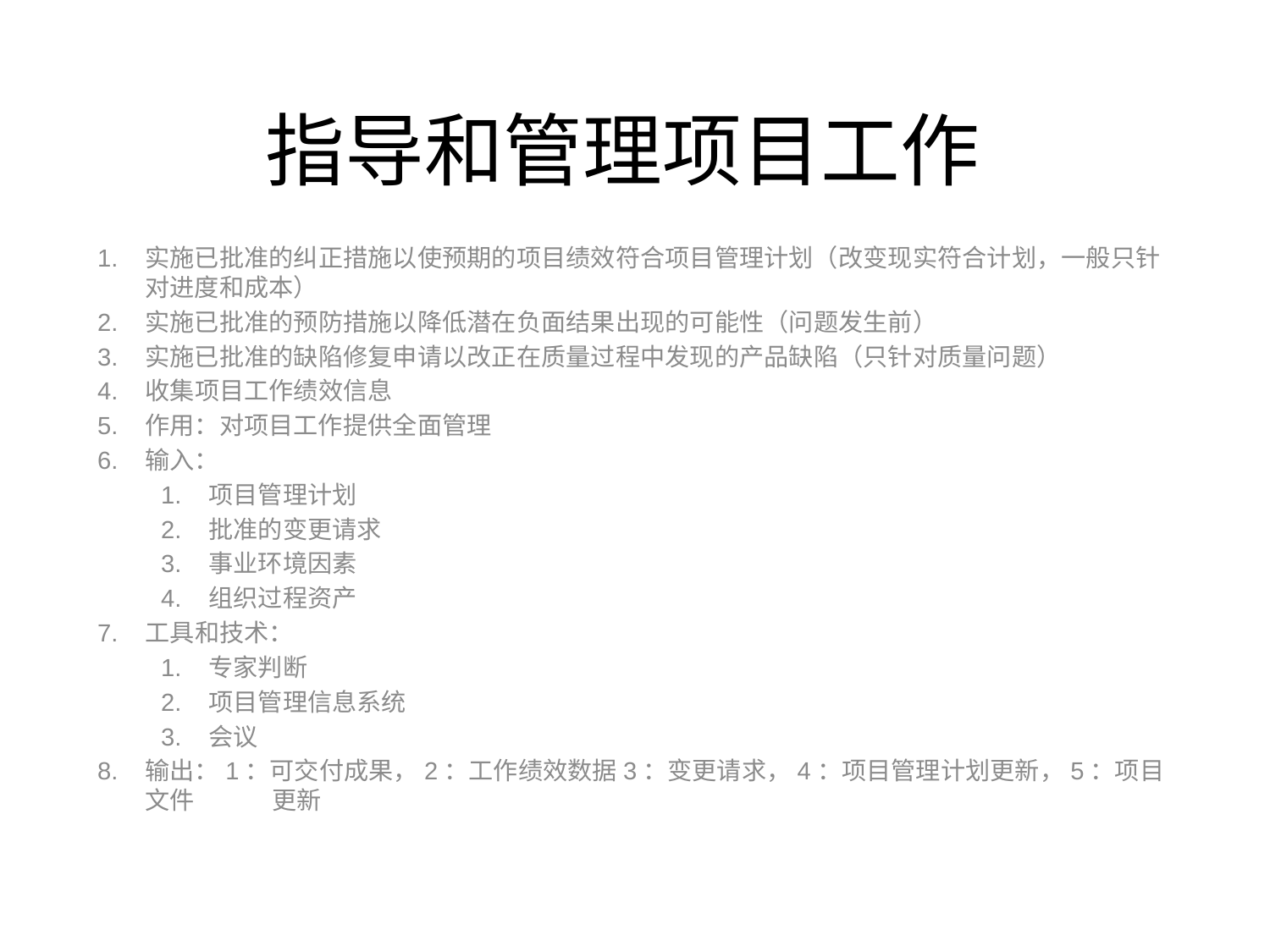

# 指导和管理项目工作
实施已批准的纠正措施以使预期的项目绩效符合项目管理计划（改变现实符合计划，一般只针对进度和成本）
实施已批准的预防措施以降低潜在负面结果出现的可能性（问题发生前）
实施已批准的缺陷修复申请以改正在质量过程中发现的产品缺陷（只针对质量问题）
收集项目工作绩效信息
作用：对项目工作提供全面管理
输入：
项目管理计划
批准的变更请求
事业环境因素
组织过程资产
工具和技术：
专家判断
项目管理信息系统
会议
输出：1：可交付成果，2：工作绩效数据3：变更请求，4：项目管理计划更新，5：项目文件	更新